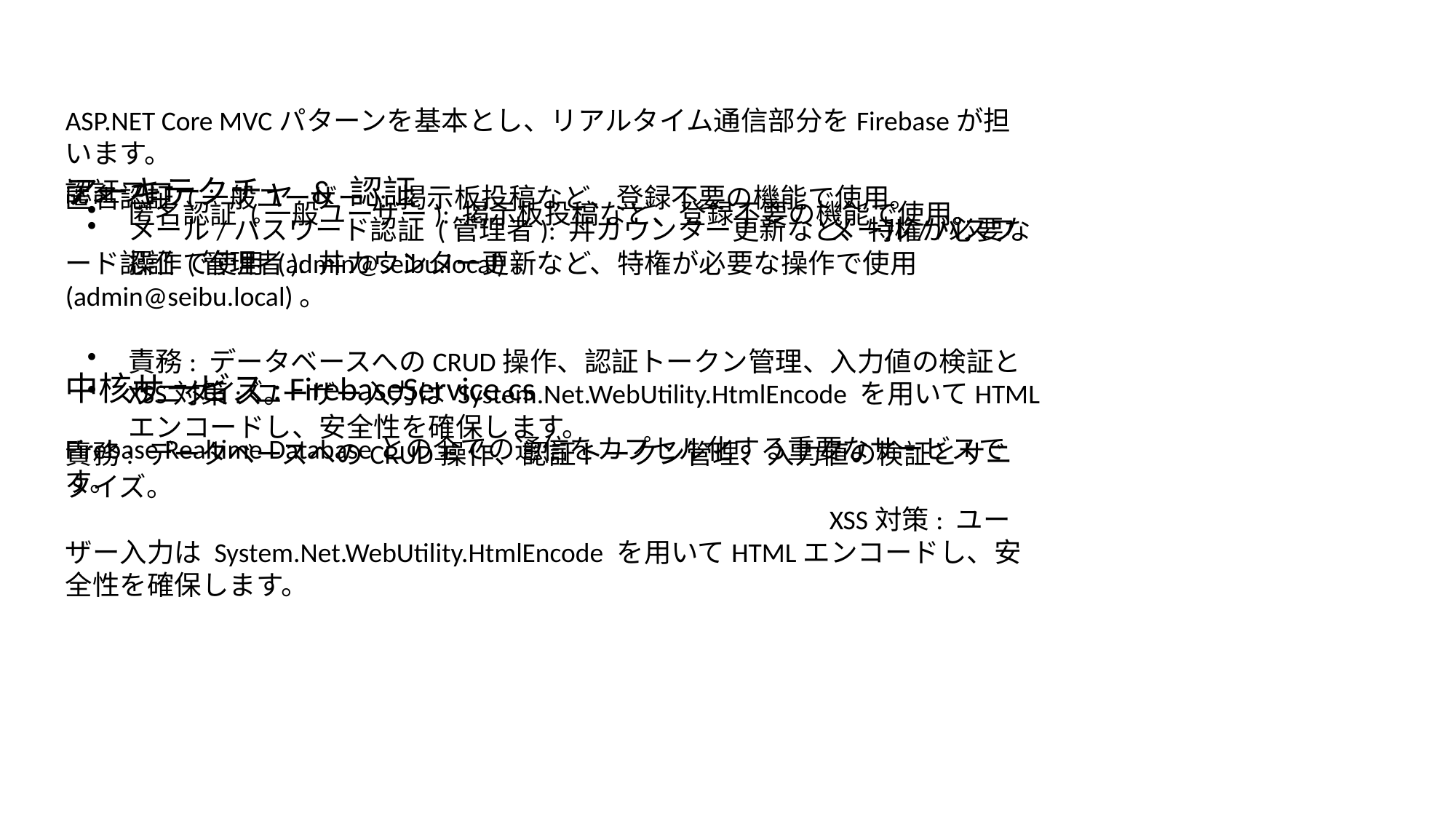

ASP.NET Core MVCパターンを基本とし、リアルタイム通信部分をFirebaseが担います。
アーキテクチャ & 認証
認証フロー:
匿名認証 (一般ユーザー): 掲示板投稿など、登録不要の機能で使用。
匿名認証 (一般ユーザー): 掲示板投稿など、登録不要の機能で使用。
							メール/パスワード認証 (管理者): 丼カウンター更新など、特権が必要な操作で使用 (admin@seibu.local)。
メール/パスワード認証 (管理者): 丼カウンター更新など、特権が必要な操作で使用 (admin@seibu.local)。
責務: データベースへのCRUD操作、認証トークン管理、入力値の検証とサニタイズ。
中核サービス: FirebaseService.cs
XSS対策: ユーザー入力は System.Net.WebUtility.HtmlEncode を用いてHTMLエンコードし、安全性を確保します。
Firebase Realtime Databaseとの全ての通信をカプセル化する重要なサービスです。
責務: データベースへのCRUD操作、認証トークン管理、入力値の検証とサニタイズ。
							XSS対策: ユーザー入力は System.Net.WebUtility.HtmlEncode を用いてHTMLエンコードし、安全性を確保します。